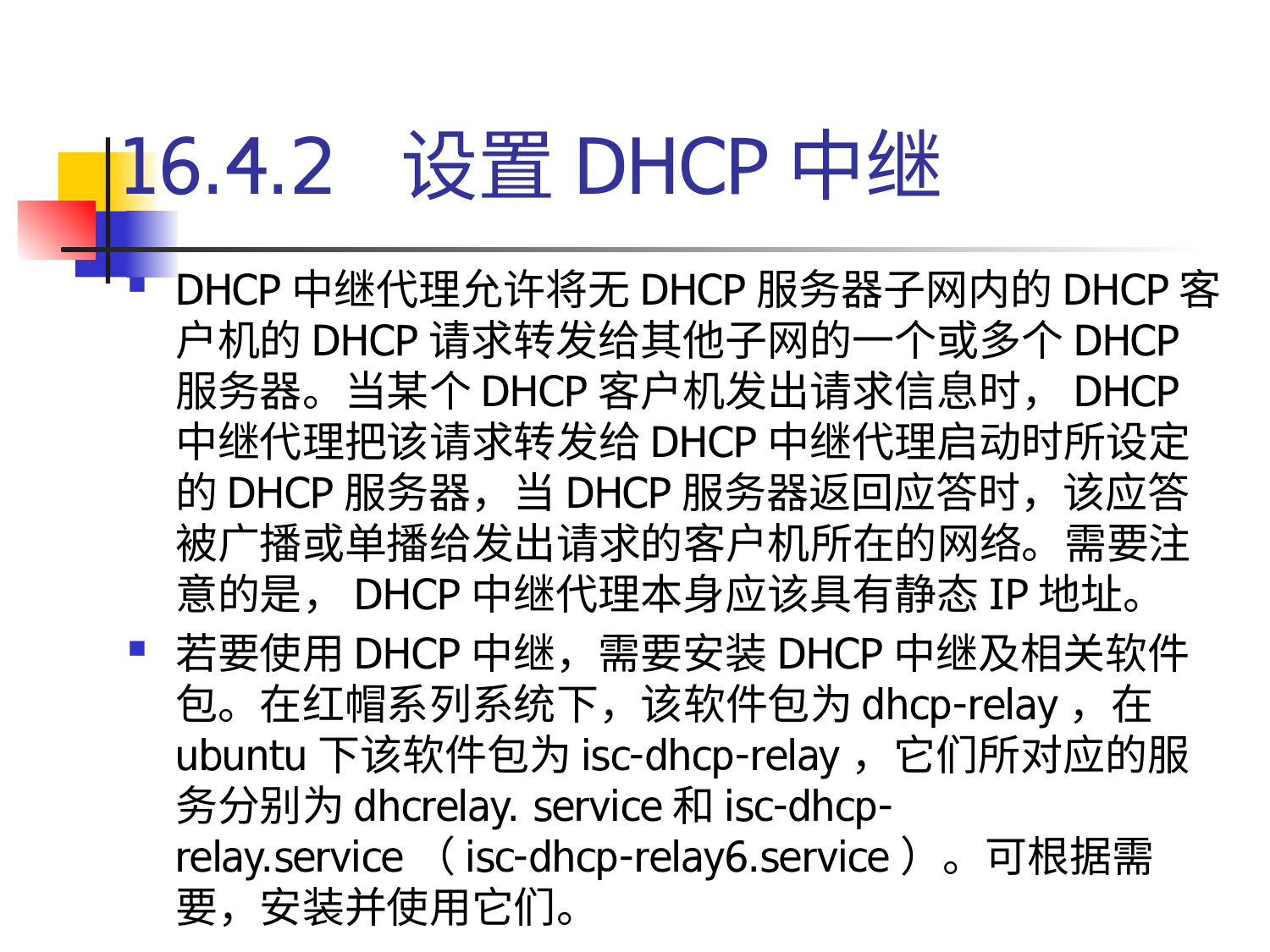

# 16.4.2  设置DHCP中继
DHCP中继代理允许将无DHCP服务器子网内的DHCP客户机的DHCP请求转发给其他子网的一个或多个DHCP服务器。当某个DHCP客户机发出请求信息时，DHCP中继代理把该请求转发给DHCP中继代理启动时所设定的DHCP服务器，当DHCP服务器返回应答时，该应答被广播或单播给发出请求的客户机所在的网络。需要注意的是，DHCP中继代理本身应该具有静态IP地址。
若要使用DHCP中继，需要安装DHCP中继及相关软件包。在红帽系列系统下，该软件包为dhcp-relay，在ubuntu下该软件包为isc-dhcp-relay，它们所对应的服务分别为dhcrelay. service和isc-dhcp-relay.service（isc-dhcp-relay6.service）。可根据需要，安装并使用它们。